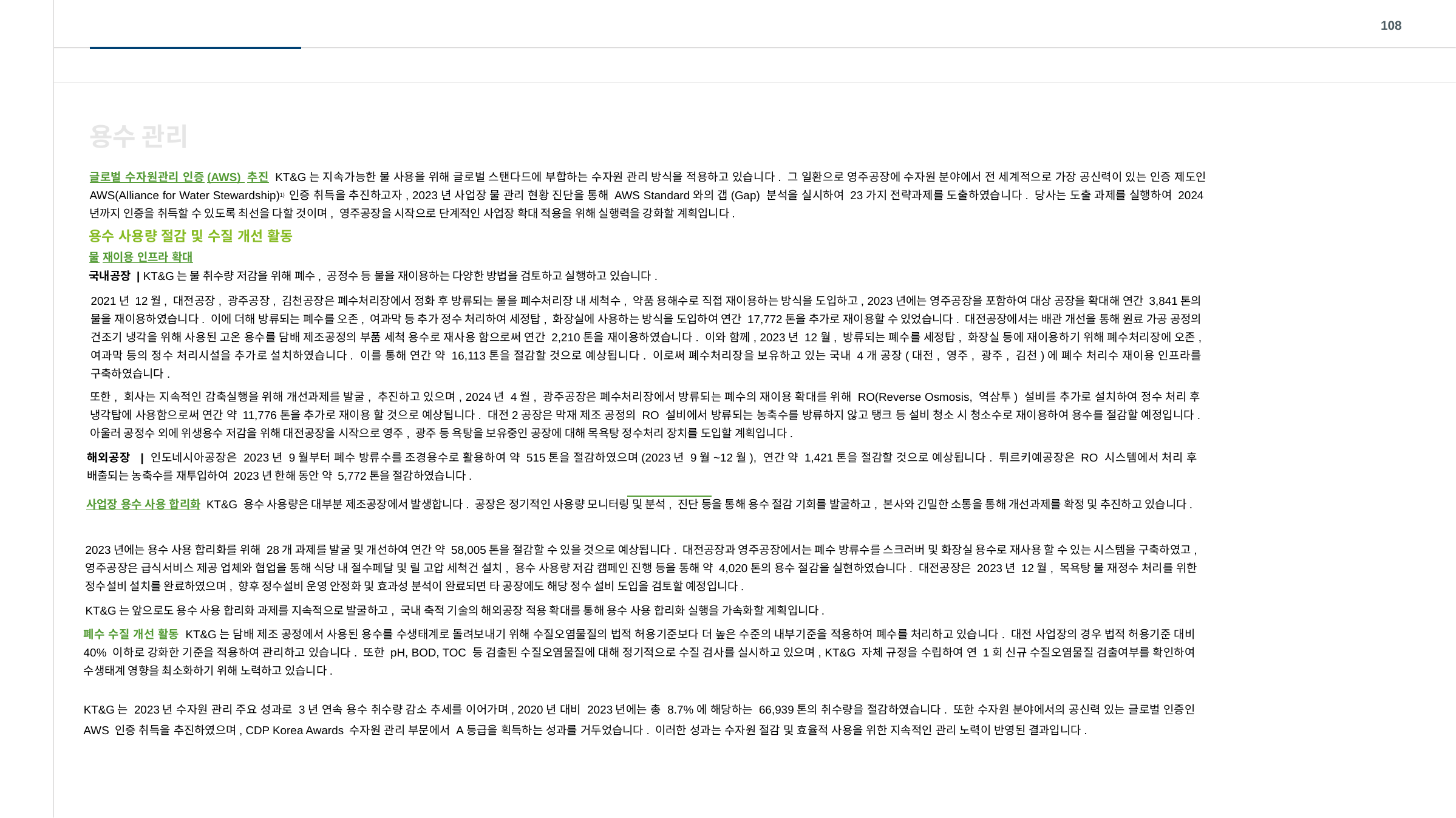

108
용수 관리
글로벌 수자원관리 인증(AWS) 추진 KT&G는 지속가능한 물 사용을 위해 글로벌 스탠다드에 부합하는 수자원 관리 방식을 적용하고 있습니다. 그 일환으로 영주공장에 수자원 분야에서 전 세계적으로 가장 공신력이 있는 인증 제도인 AWS(Alliance for Water Stewardship)1) 인증 취득을 추진하고자, 2023년 사업장 물 관리 현황 진단을 통해 AWS Standard와의 갭(Gap) 분석을 실시하여 23가지 전략과제를 도출하였습니다. 당사는 도출 과제를 실행하여 2024년까지 인증을 취득할 수 있도록 최선을 다할 것이며, 영주공장을 시작으로 단계적인 사업장 확대 적용을 위해 실행력을 강화할 계획입니다.

용수 사용량 절감 및 수질 개선 활동
물 재이용 인프라 확대
국내공장 | KT&G는 물 취수량 저감을 위해 폐수, 공정수 등 물을 재이용하는 다양한 방법을 검토하고 실행하고 있습니다.
2021년 12월, 대전공장, 광주공장, 김천공장은 폐수처리장에서 정화 후 방류되는 물을 폐수처리장 내 세척수, 약품 용해수로 직접 재이용하는 방식을 도입하고, 2023년에는 영주공장을 포함하여 대상 공장을 확대해 연간 3,841톤의 물을 재이용하였습니다. 이에 더해 방류되는 폐수를 오존, 여과막 등 추가 정수 처리하여 세정탑, 화장실에 사용하는 방식을 도입하여 연간 17,772톤을 추가로 재이용할 수 있었습니다. 대전공장에서는 배관 개선을 통해 원료 가공 공정의 건조기 냉각을 위해 사용된 고온 용수를 담배 제조공정의 부품 세척 용수로 재사용 함으로써 연간 2,210톤을 재이용하였습니다. 이와 함께, 2023년 12월, 방류되는 폐수를 세정탑, 화장실 등에 재이용하기 위해 폐수처리장에 오존, 여과막 등의 정수 처리시설을 추가로 설치하였습니다. 이를 통해 연간 약 16,113톤을 절감할 것으로 예상됩니다. 이로써 폐수처리장을 보유하고 있는 국내 4개 공장(대전, 영주, 광주, 김천)에 폐수 처리수 재이용 인프라를 구축하였습니다.
또한, 회사는 지속적인 감축실행을 위해 개선과제를 발굴, 추진하고 있으며, 2024년 4월, 광주공장은 폐수처리장에서 방류되는 폐수의 재이용 확대를 위해 RO(Reverse Osmosis, 역삼투) 설비를 추가로 설치하여 정수 처리 후 냉각탑에 사용함으로써 연간 약 11,776톤을 추가로 재이용 할 것으로 예상됩니다. 대전2공장은 막재 제조 공정의 RO 설비에서 방류되는 농축수를 방류하지 않고 탱크 등 설비 청소 시 청소수로 재이용하여 용수를 절감할 예정입니다. 아울러 공정수 외에 위생용수 저감을 위해 대전공장을 시작으로 영주, 광주 등 욕탕을 보유중인 공장에 대해 목욕탕 정수처리 장치를 도입할 계획입니다.
해외공장  | 인도네시아공장은 2023년 9월부터 폐수 방류수를 조경용수로 활용하여 약 515톤을 절감하였으며(2023년 9월~12월), 연간 약 1,421톤을 절감할 것으로 예상됩니다. 튀르키예공장은 RO 시스템에서 처리 후 배출되는 농축수를 재투입하여 2023년 한해 동안 약 5,772톤을 절감하였습니다.
사업장 용수 사용 합리화 KT&G 용수 사용량은 대부분 제조공장에서 발생합니다. 공장은 정기적인 사용량 모니터링 및 분석, 진단 등을 통해 용수 절감 기회를 발굴하고, 본사와 긴밀한 소통을 통해 개선과제를 확정 및 추진하고 있습니다.

2023년에는 용수 사용 합리화를 위해 28개 과제를 발굴 및 개선하여 연간 약 58,005톤을 절감할 수 있을 것으로 예상됩니다. 대전공장과 영주공장에서는 폐수 방류수를 스크러버 및 화장실 용수로 재사용 할 수 있는 시스템을 구축하였고, 영주공장은 급식서비스 제공 업체와 협업을 통해 식당 내 절수페달 및 릴 고압 세척건 설치, 용수 사용량 저감 캠페인 진행 등을 통해 약 4,020톤의 용수 절감을 실현하였습니다. 대전공장은 2023년 12월, 목욕탕 물 재정수 처리를 위한 정수설비 설치를 완료하였으며, 향후 정수설비 운영 안정화 및 효과성 분석이 완료되면 타 공장에도 해당 정수 설비 도입을 검토할 예정입니다.
KT&G는 앞으로도 용수 사용 합리화 과제를 지속적으로 발굴하고, 국내 축적 기술의 해외공장 적용 확대를 통해 용수 사용 합리화 실행을 가속화할 계획입니다.
폐수 수질 개선 활동 KT&G는 담배 제조 공정에서 사용된 용수를 수생태계로 돌려보내기 위해 수질오염물질의 법적 허용기준보다 더 높은 수준의 내부기준을 적용하여 폐수를 처리하고 있습니다. 대전 사업장의 경우 법적 허용기준 대비 40% 이하로 강화한 기준을 적용하여 관리하고 있습니다. 또한 pH, BOD, TOC 등 검출된 수질오염물질에 대해 정기적으로 수질 검사를 실시하고 있으며, KT&G 자체 규정을 수립하여 연 1회 신규 수질오염물질 검출여부를 확인하여 수생태계 영향을 최소화하기 위해 노력하고 있습니다.

KT&G는 2023년 수자원 관리 주요 성과로 3년 연속 용수 취수량 감소 추세를 이어가며, 2020년 대비 2023년에는 총 8.7%에 해당하는 66,939톤의 취수량을 절감하였습니다. 또한 수자원 분야에서의 공신력 있는 글로벌 인증인 AWS 인증 취득을 추진하였으며, CDP Korea Awards 수자원 관리 부문에서 A등급을 획득하는 성과를 거두었습니다. 이러한 성과는 수자원 절감 및 효율적 사용을 위한 지속적인 관리 노력이 반영된 결과입니다.